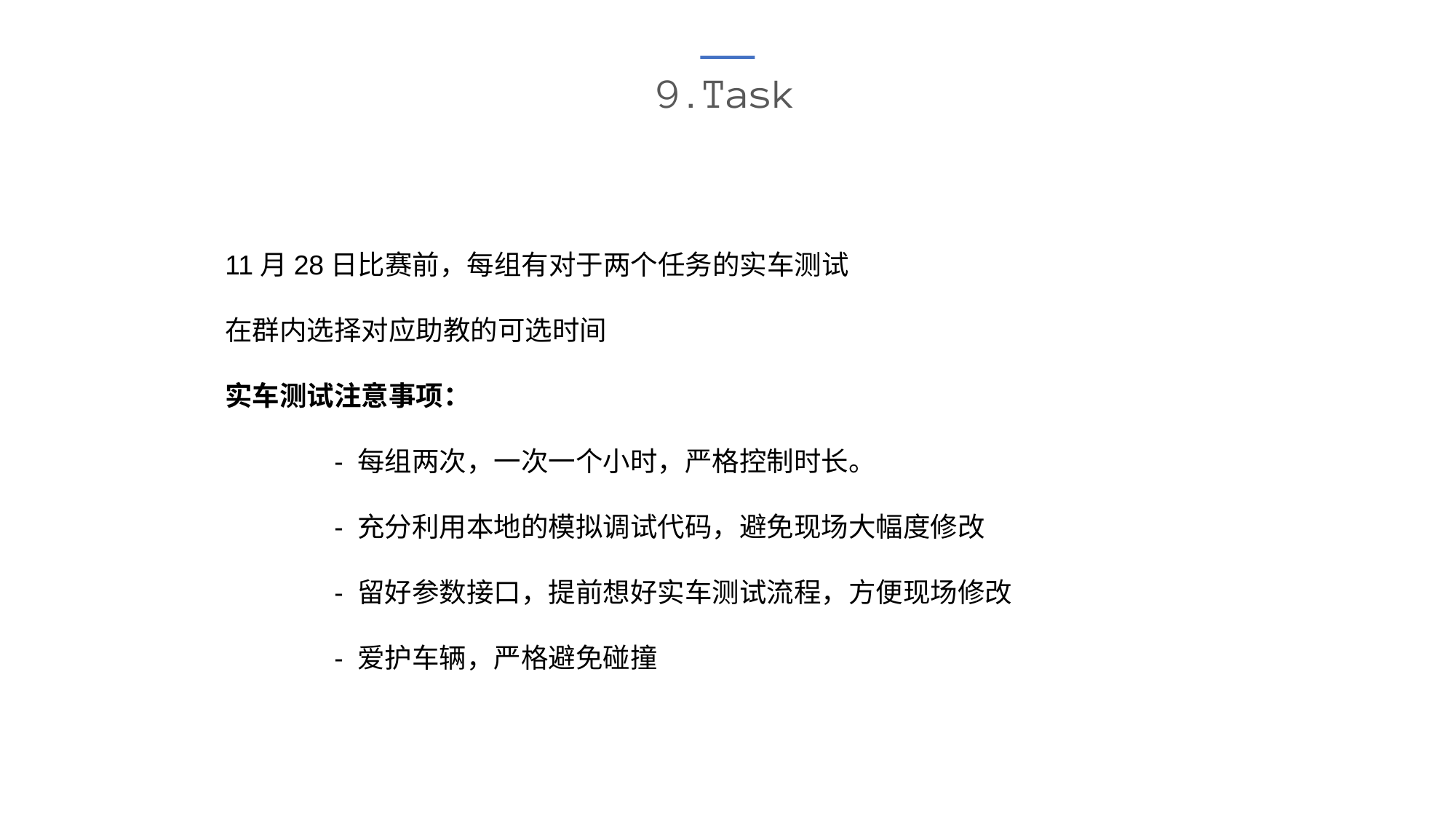

9.Task
11月28日比赛前，每组有对于两个任务的实车测试
在群内选择对应助教的可选时间
实车测试注意事项：
	- 每组两次，一次一个小时，严格控制时长。
	- 充分利用本地的模拟调试代码，避免现场大幅度修改
	- 留好参数接口，提前想好实车测试流程，方便现场修改
	- 爱护车辆，严格避免碰撞